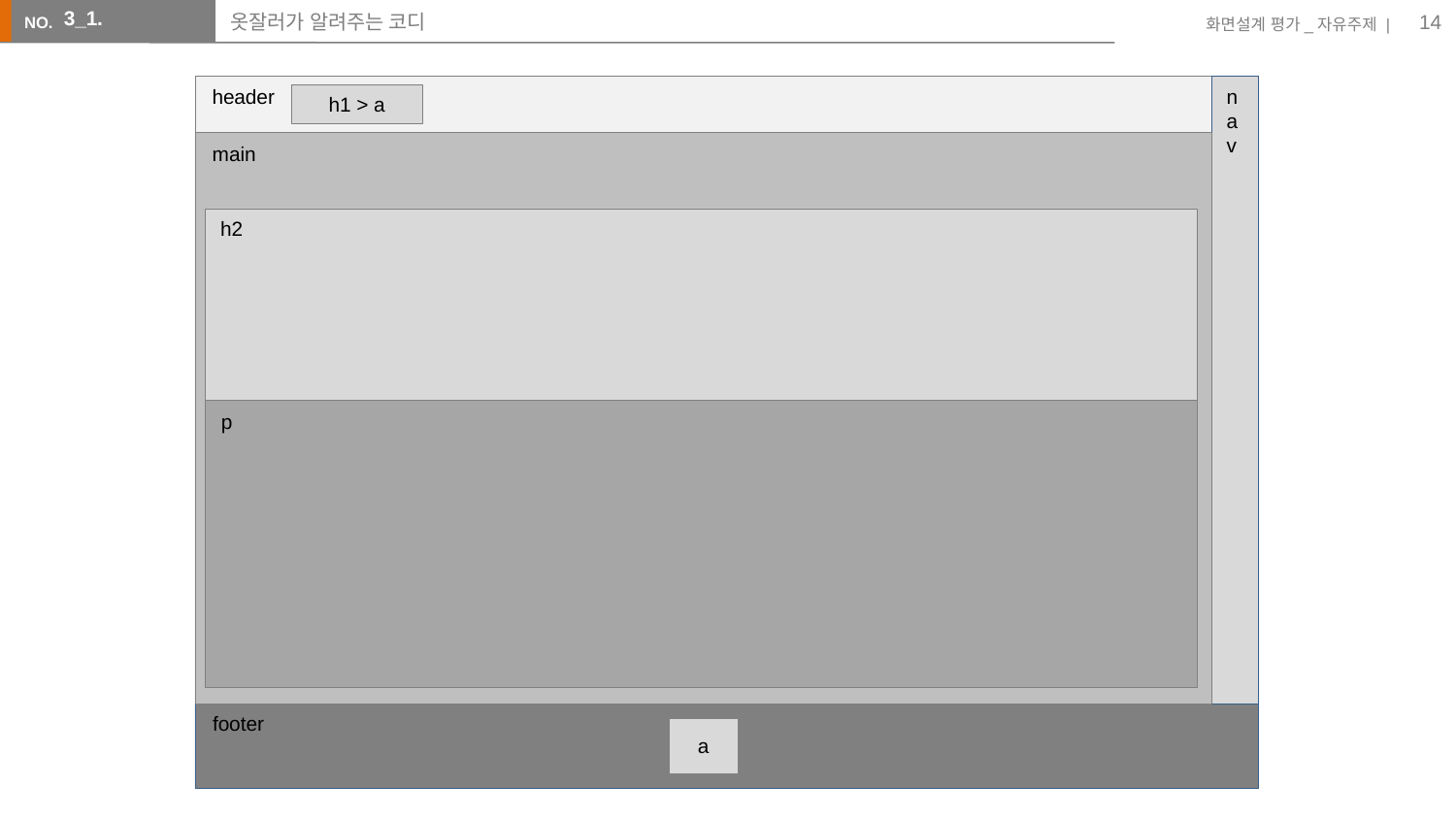

14
3_1.
# 옷잘러가 알려주는 코디

header
nav

h1 > a

main
h2

p
footer

a